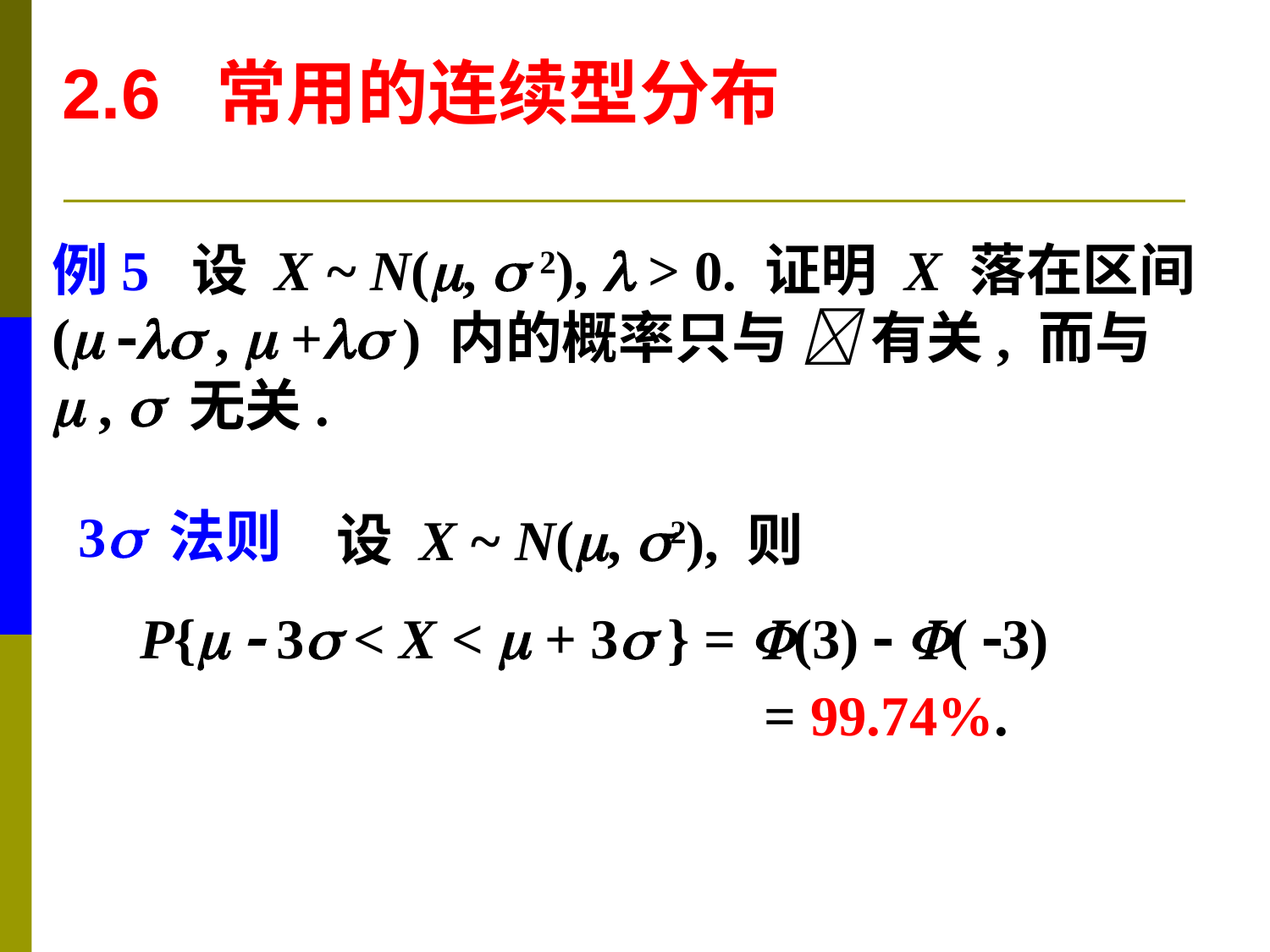

2.6  常用的连续型分布
例5  设 X ~ N(μ, σ 2), λ > 0. 证明 X 落在区间
(μ −λσ , μ +λσ ) 内的概率只与 λ 有关, 而与
μ , σ 无关.
3σ 法则
设 X ~ N(μ, σ2), 则
P{μ − 3σ < X < μ + 3σ } = Φ(3) − Φ( −3)
= 99.74%.